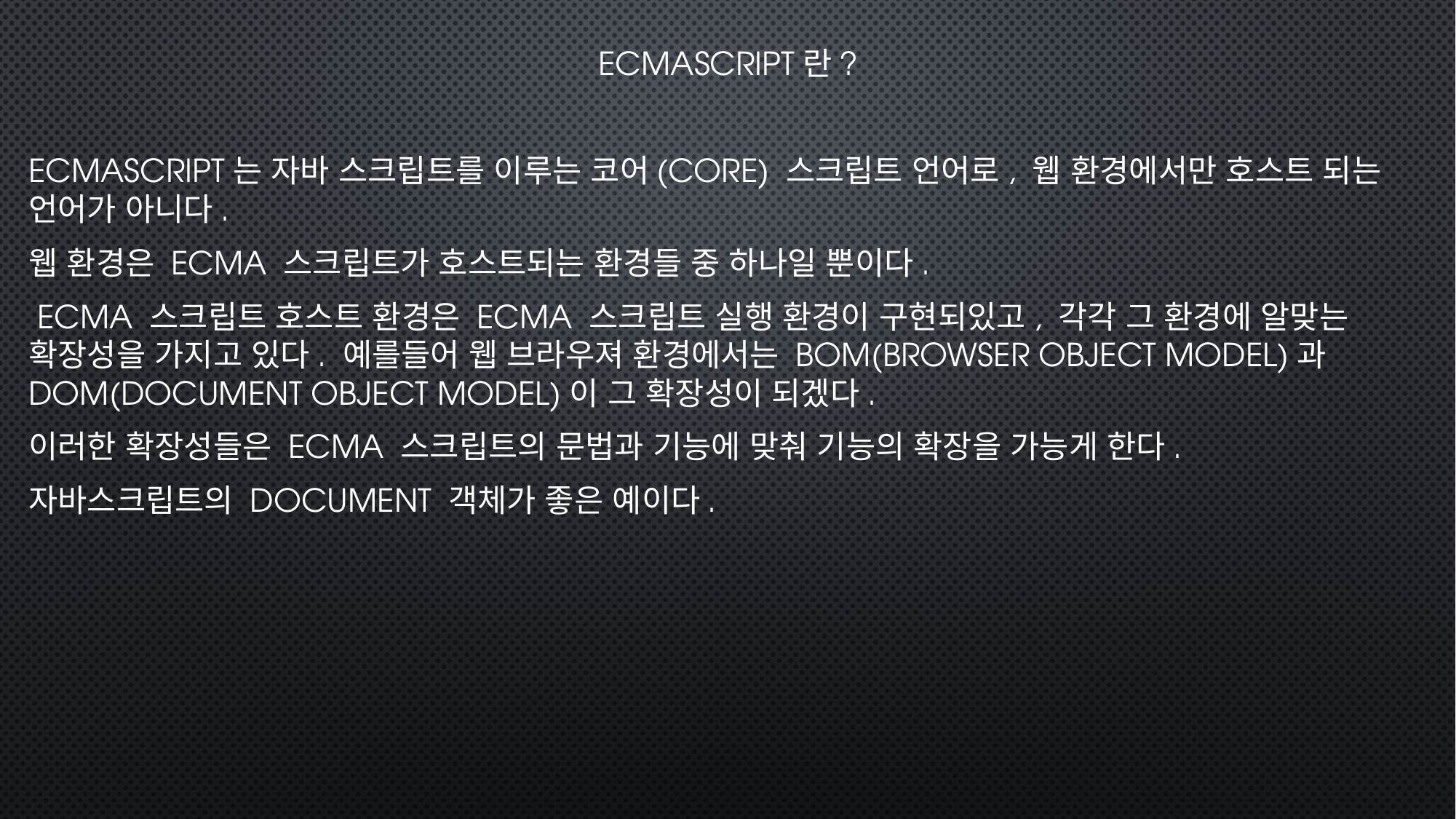

ECMAScript란?

ECMAScript는 자바 스크립트를 이루는 코어(Core) 스크립트 언어로, 웹 환경에서만 호스트 되는 언어가 아니다.
웹 환경은 ECMA 스크립트가 호스트되는 환경들 중 하나일 뿐이다.
 ECMA 스크립트 호스트 환경은 ECMA 스크립트 실행 환경이 구현되있고, 각각 그 환경에 알맞는 확장성을 가지고 있다. 예를들어 웹 브라우져 환경에서는 BOM(Browser Object Model)과 DOM(Document Object Model)이 그 확장성이 되겠다.
이러한 확장성들은 ECMA 스크립트의 문법과 기능에 맞춰 기능의 확장을 가능게 한다.
자바스크립트의 document 객체가 좋은 예이다.